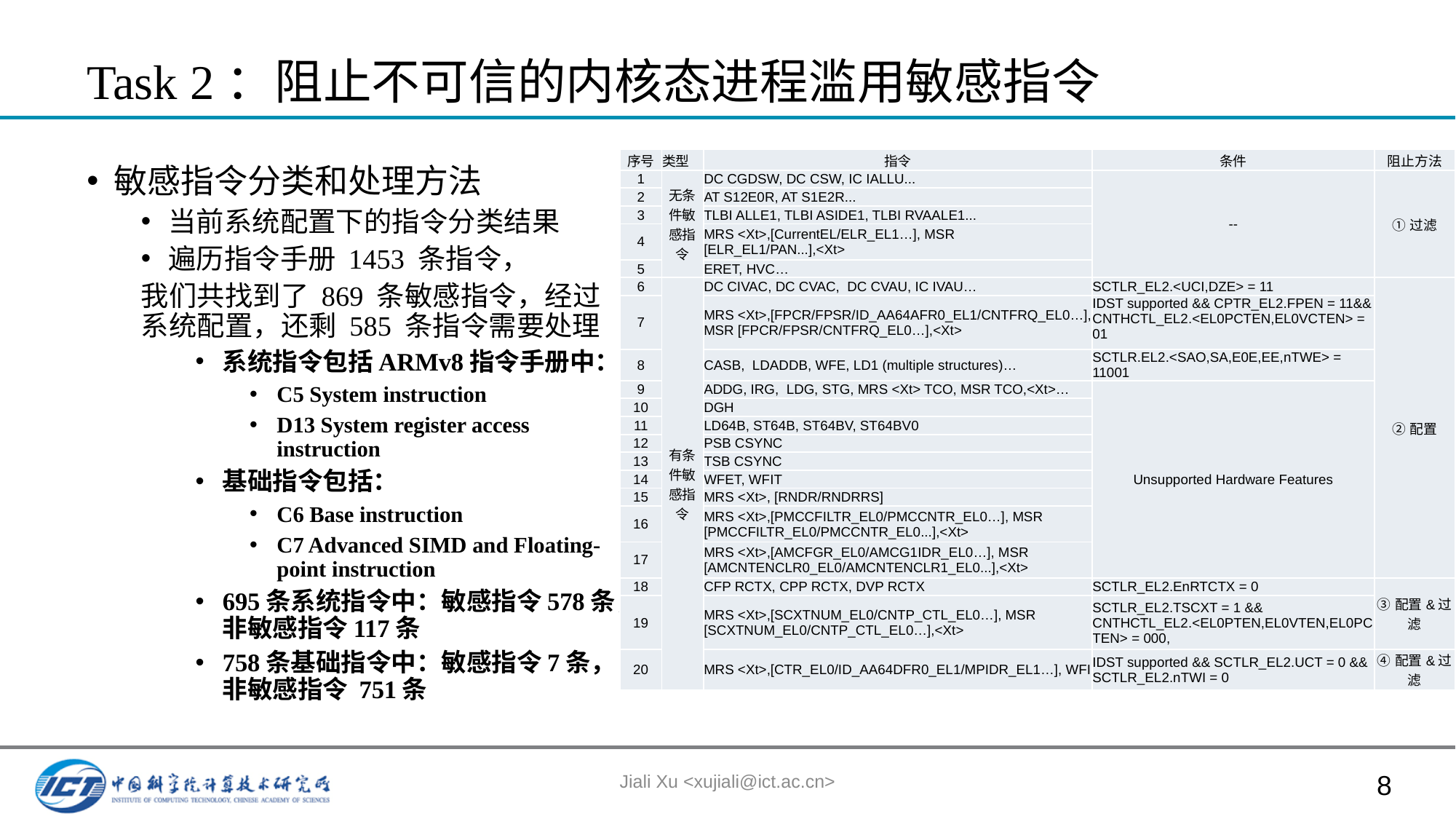

# Task 2：阻止不可信的内核态进程滥用敏感指令
| 序号 | 类型 | 指令 | 条件 | 阻止方法 |
| --- | --- | --- | --- | --- |
| 1 | 无条件敏感指令 | DC CGDSW, DC CSW, IC IALLU... | -- | ①过滤 |
| 2 |  | AT S12E0R, AT S1E2R... |  |  |
| 3 |  | TLBI ALLE1, TLBI ASIDE1, TLBI RVAALE1... |  |  |
| 4 |  | MRS <Xt>,[CurrentEL/ELR\_EL1…], MSR [ELR\_EL1/PAN...],<Xt> |  |  |
| 5 |  | ERET, HVC… |  |  |
| 6 | 有条件敏感指令 | DC CIVAC, DC CVAC, DC CVAU, IC IVAU… | SCTLR\_EL2.<UCI,DZE> = 11 | ②配置 |
| 7 |  | MRS <Xt>,[FPCR/FPSR/ID\_AA64AFR0\_EL1/CNTFRQ\_EL0…], MSR [FPCR/FPSR/CNTFRQ\_EL0…],<Xt> | IDST supported && CPTR\_EL2.FPEN = 11&& CNTHCTL\_EL2.<EL0PCTEN,EL0VCTEN> = 01 |  |
| 8 |  | CASB, LDADDB, WFE, LD1 (multiple structures)… | SCTLR.EL2.<SAO,SA,E0E,EE,nTWE> = 11001 |  |
| 9 |  | ADDG, IRG, LDG, STG, MRS <Xt> TCO, MSR TCO,<Xt>… | Unsupported Hardware Features |  |
| 10 |  | DGH |  |  |
| 11 |  | LD64B, ST64B, ST64BV, ST64BV0 |  |  |
| 12 |  | PSB CSYNC |  |  |
| 13 |  | TSB CSYNC |  |  |
| 14 |  | WFET, WFIT |  |  |
| 15 |  | MRS <Xt>, [RNDR/RNDRRS] |  |  |
| 16 |  | MRS <Xt>,[PMCCFILTR\_EL0/PMCCNTR\_EL0…], MSR [PMCCFILTR\_EL0/PMCCNTR\_EL0...],<Xt> |  |  |
| 17 |  | MRS <Xt>,[AMCFGR\_EL0/AMCG1IDR\_EL0…], MSR [AMCNTENCLR0\_EL0/AMCNTENCLR1\_EL0...],<Xt> |  |  |
| 18 |  | CFP RCTX, CPP RCTX, DVP RCTX | SCTLR\_EL2.EnRTCTX = 0 | ③配置&过滤 |
| 19 |  | MRS <Xt>,[SCXTNUM\_EL0/CNTP\_CTL\_EL0…], MSR [SCXTNUM\_EL0/CNTP\_CTL\_EL0…],<Xt> | SCTLR\_EL2.TSCXT = 1 && CNTHCTL\_EL2.<EL0PTEN,EL0VTEN,EL0PCTEN> = 000, |  |
| 20 |  | MRS <Xt>,[CTR\_EL0/ID\_AA64DFR0\_EL1/MPIDR\_EL1…], WFI | IDST supported && SCTLR\_EL2.UCT = 0 && SCTLR\_EL2.nTWI = 0 | ④配置&过滤 |
敏感指令分类和处理方法
当前系统配置下的指令分类结果
遍历指令手册 1453 条指令，
我们共找到了 869 条敏感指令，经过系统配置，还剩 585 条指令需要处理
系统指令包括ARMv8指令手册中：
C5 System instruction
D13 System register access instruction
基础指令包括：
C6 Base instruction
C7 Advanced SIMD and Floating-point instruction
695条系统指令中：敏感指令578条，非敏感指令117条
758条基础指令中：敏感指令7条，非敏感指令 751条

Jiali Xu <xujiali@ict.ac.cn>
8